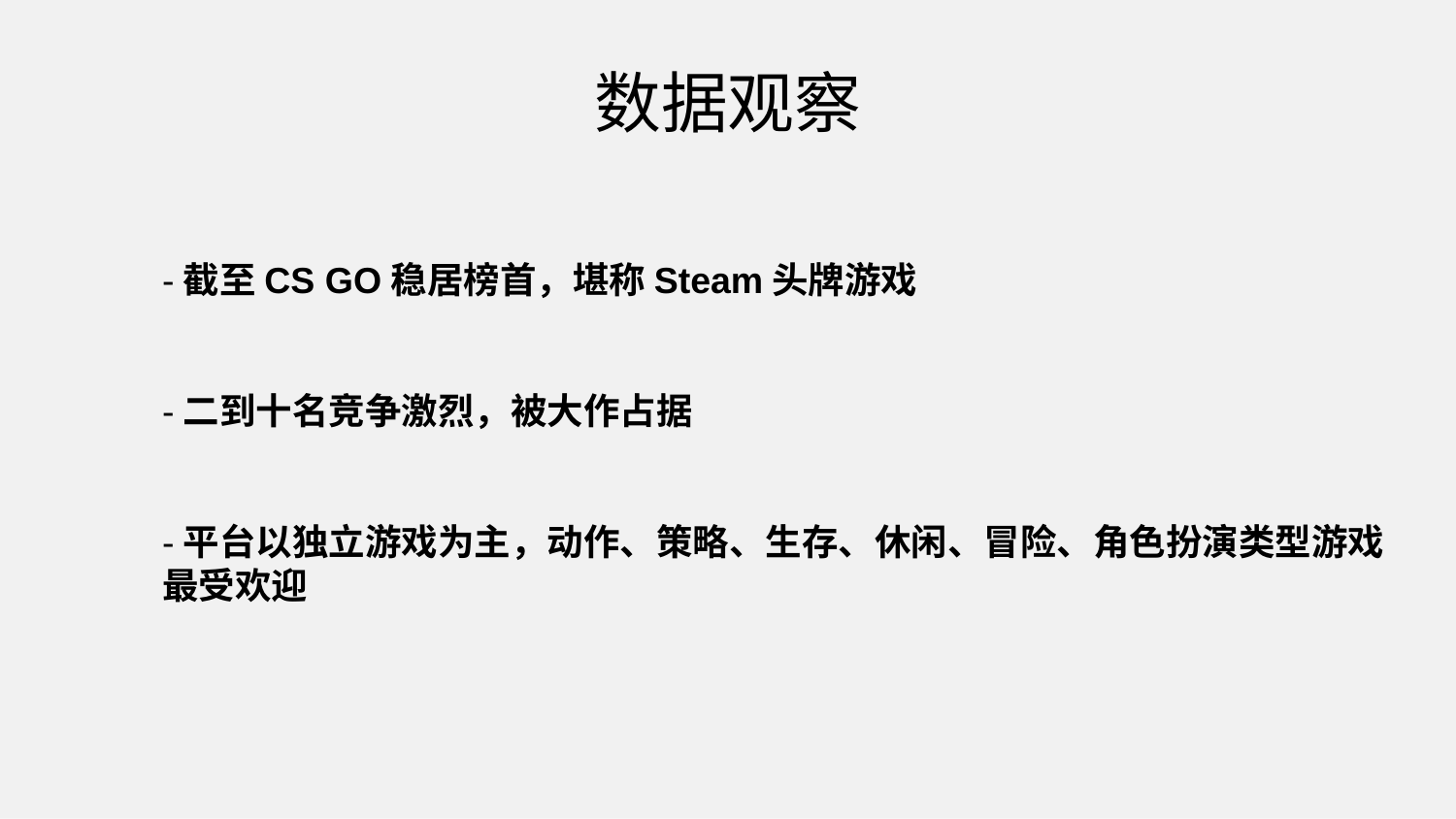

# 数据观察
-截至CS GO稳居榜首，堪称Steam头牌游戏

-二到十名竞争激烈，被大作占据

-平台以独立游戏为主，动作、策略、生存、休闲、冒险、角色扮演类型游戏最受欢迎